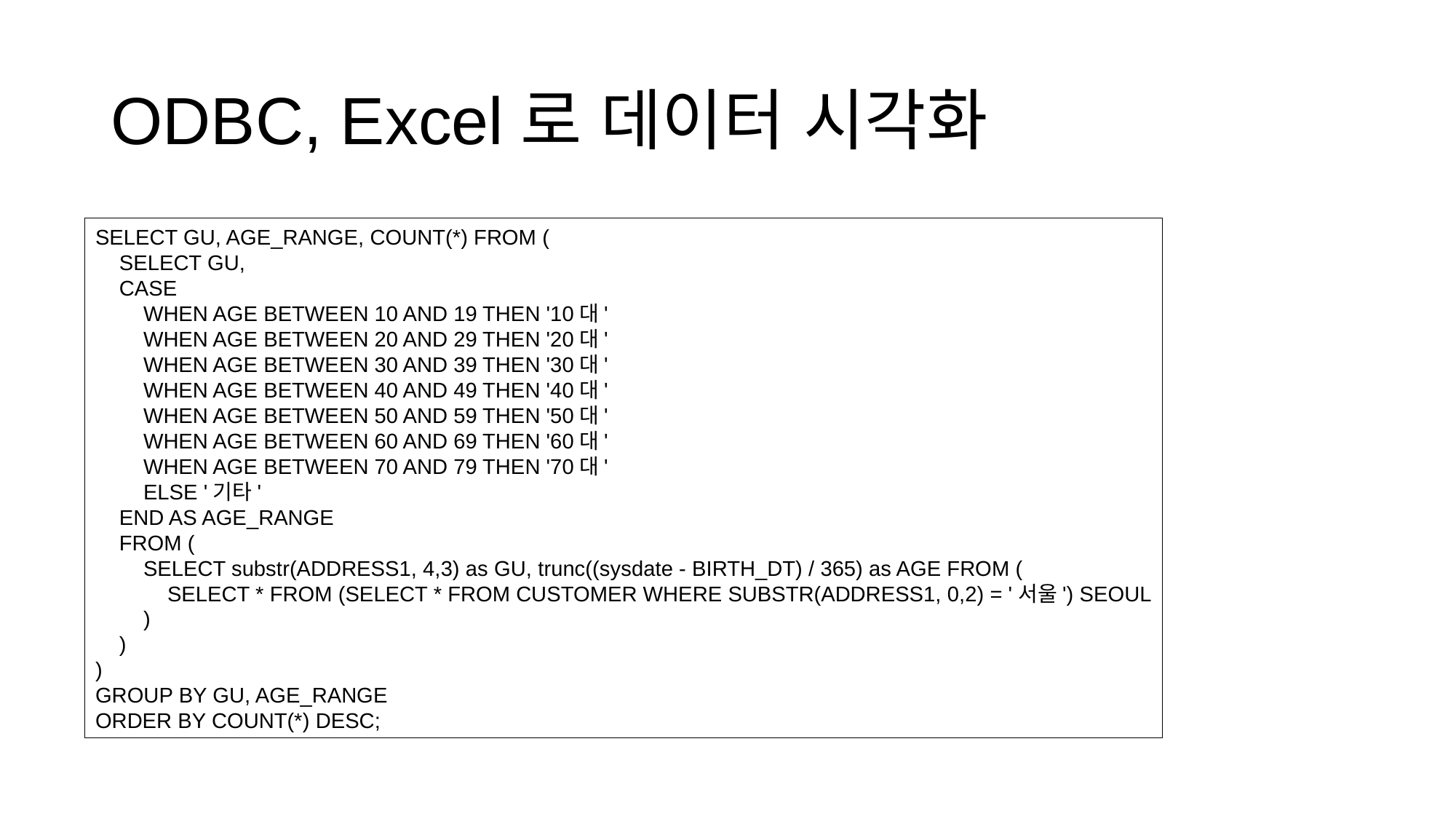

# ODBC, Excel로 데이터 시각화
SELECT GU, AGE_RANGE, COUNT(*) FROM (
    SELECT GU,
    CASE
        WHEN AGE BETWEEN 10 AND 19 THEN '10대'
        WHEN AGE BETWEEN 20 AND 29 THEN '20대'
        WHEN AGE BETWEEN 30 AND 39 THEN '30대'
        WHEN AGE BETWEEN 40 AND 49 THEN '40대'
        WHEN AGE BETWEEN 50 AND 59 THEN '50대'
        WHEN AGE BETWEEN 60 AND 69 THEN '60대'
        WHEN AGE BETWEEN 70 AND 79 THEN '70대'
        ELSE '기타'
    END AS AGE_RANGE
    FROM (
        SELECT substr(ADDRESS1, 4,3) as GU, trunc((sysdate - BIRTH_DT) / 365) as AGE FROM (
            SELECT * FROM (SELECT * FROM CUSTOMER WHERE SUBSTR(ADDRESS1, 0,2) = '서울') SEOUL
        )
    )
)
GROUP BY GU, AGE_RANGE
ORDER BY COUNT(*) DESC;